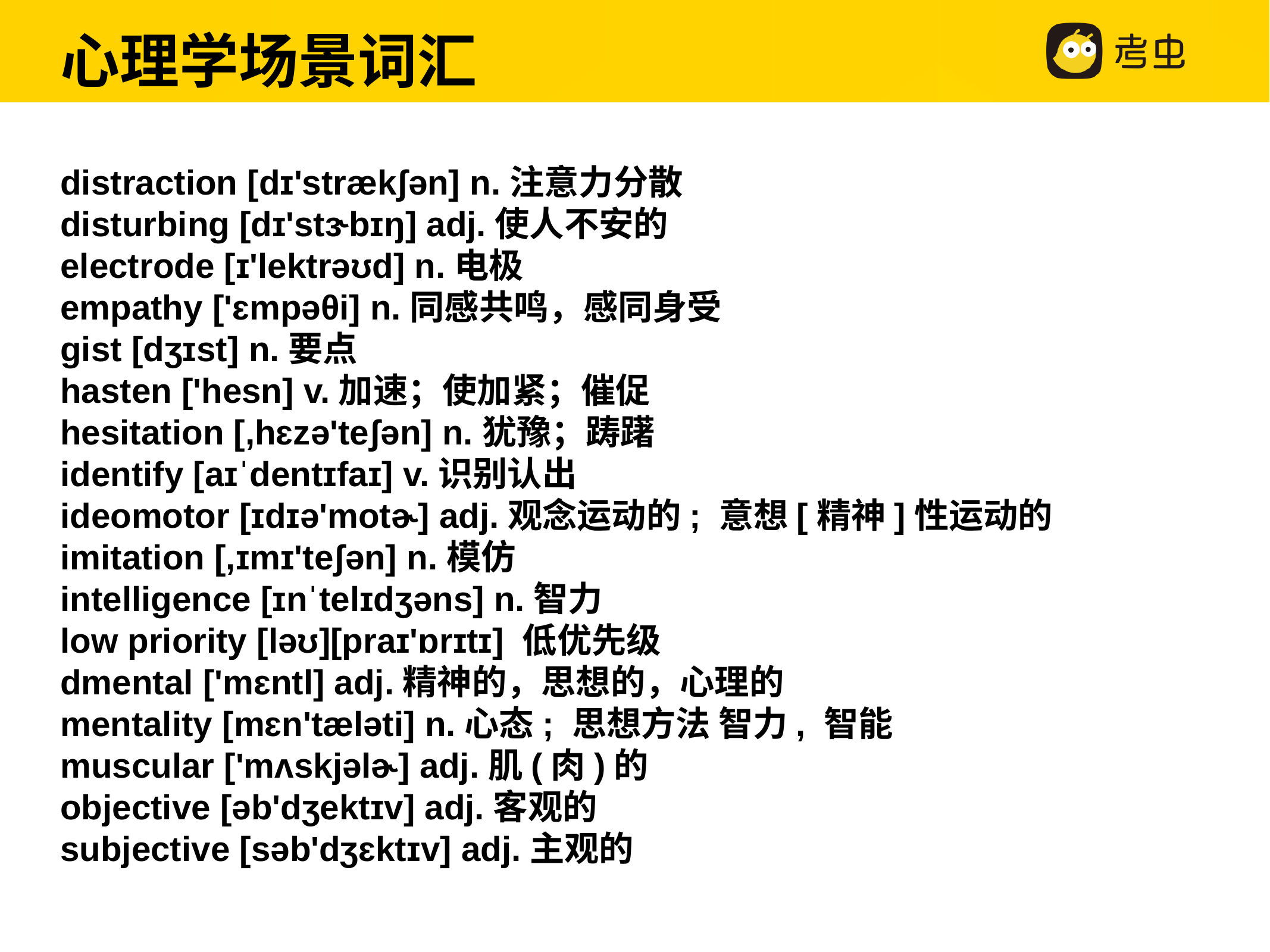

心理学场景词汇

distraction [dɪ'strækʃən] n.注意力分散
disturbing [dɪ'stɝbɪŋ] adj.使人不安的
electrode [ɪ'lektrəʊd] n.电极
empathy ['ɛmpəθi] n.同感共鸣，感同身受
gist [dʒɪst] n.要点
hasten ['hesn] v.加速；使加紧；催促
hesitation [,hɛzə'teʃən] n.犹豫；踌躇
identify [aɪˈdentɪfaɪ] v.识别认出
ideomotor [ɪdɪə'motɚ] adj.观念运动的; 意想[精神]性运动的
imitation [,ɪmɪ'teʃən] n.模仿
intelligence [ɪnˈtelɪdʒəns] n.智力
low priority [ləʊ][praɪ'ɒrɪtɪ] 低优先级
dmental ['mɛntl] adj.精神的，思想的，心理的
mentality [mɛn'tæləti] n.心态; 思想方法 智力, 智能
muscular ['mʌskjəlɚ] adj.肌(肉)的
objective [əb'dʒektɪv] adj.客观的
subjective [səb'dʒɛktɪv] adj.主观的